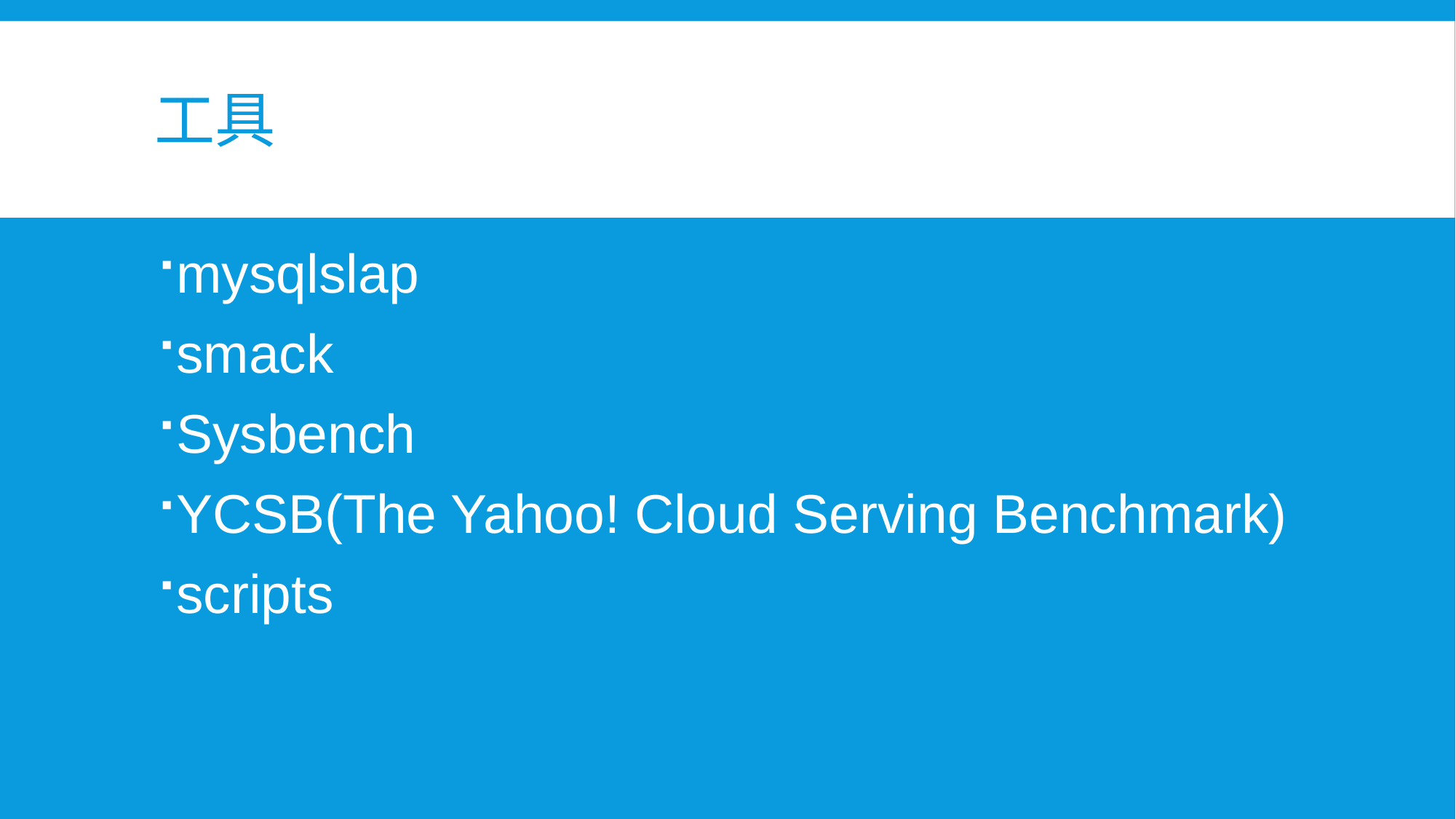

# 工具
mysqlslap
smack
Sysbench
YCSB(The Yahoo! Cloud Serving Benchmark)
scripts